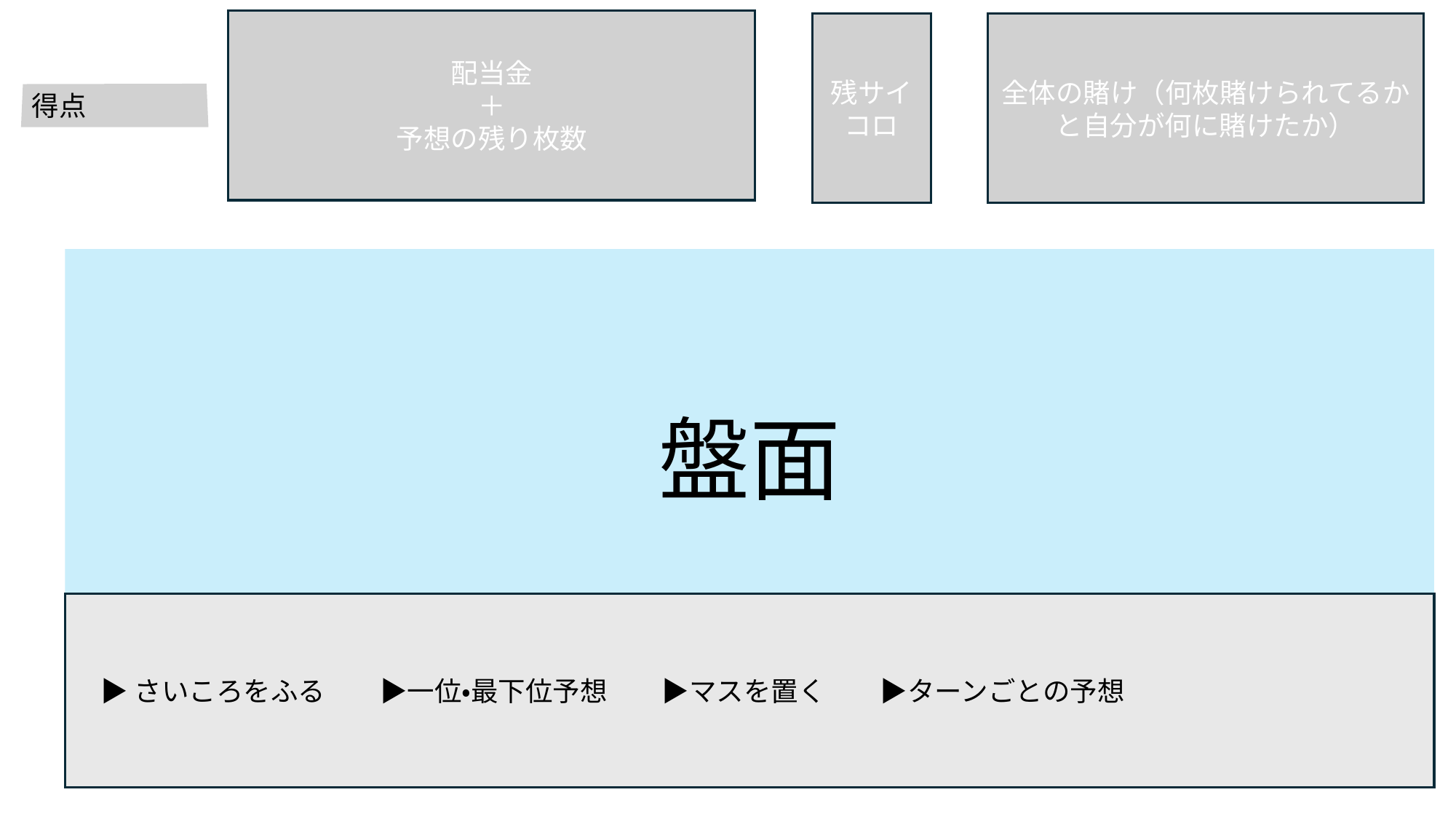

得点
配当金
＋
予想の残り枚数
残サイコロ
全体の賭け（何枚賭けられてるかと自分が何に賭けたか）
# 盤面
    ▶さいころをふる　　▶一位・最下位予想　　▶マスを置く　　▶ターンごとの予想